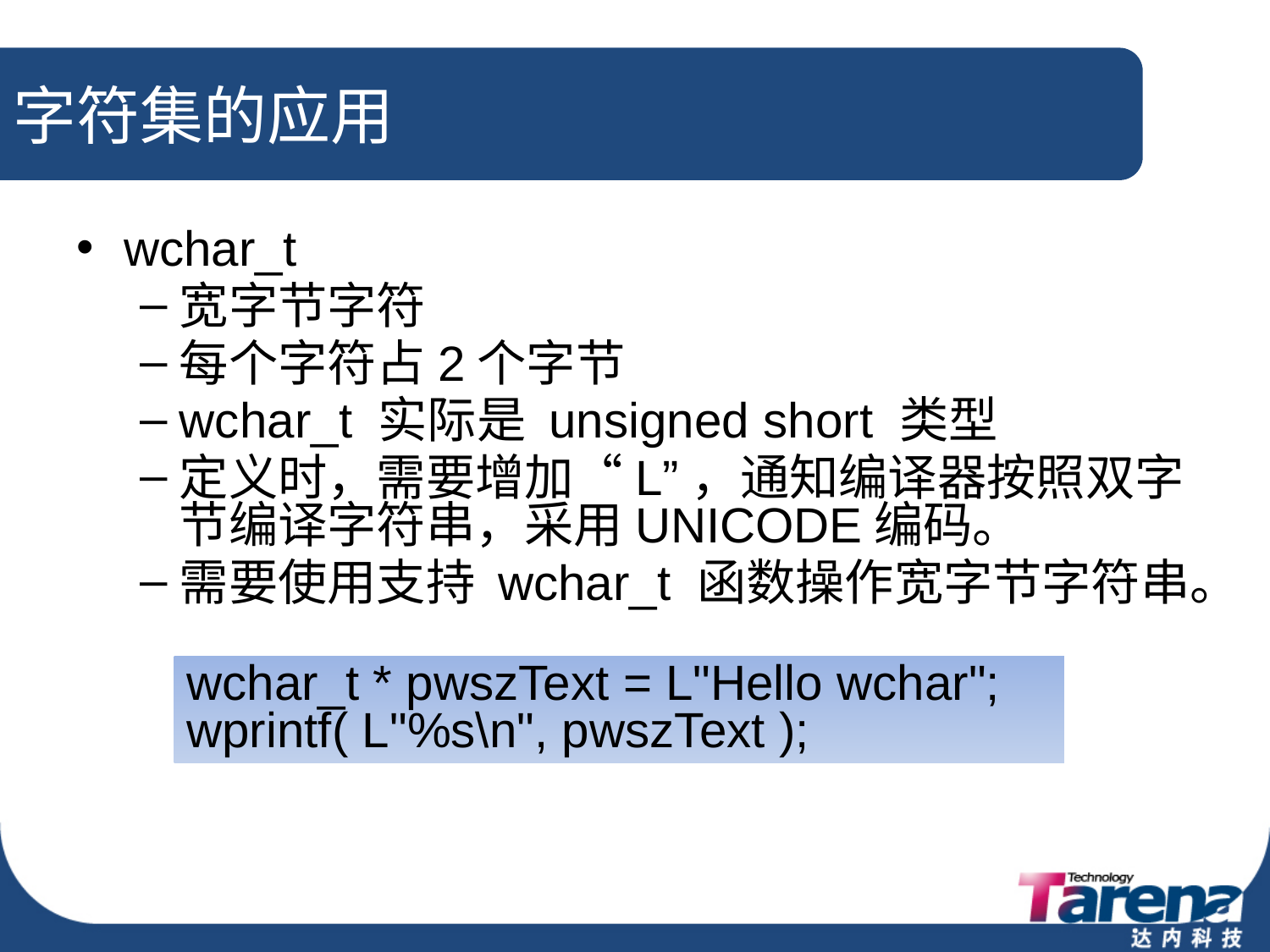

# 字符集的应用
wchar_t
宽字节字符
每个字符占2个字节
wchar_t 实际是 unsigned short 类型
定义时，需要增加“L”，通知编译器按照双字节编译字符串，采用UNICODE编码。
需要使用支持 wchar_t 函数操作宽字节字符串。
wchar_t * pwszText = L"Hello wchar";
wprintf( L"%s\n", pwszText );